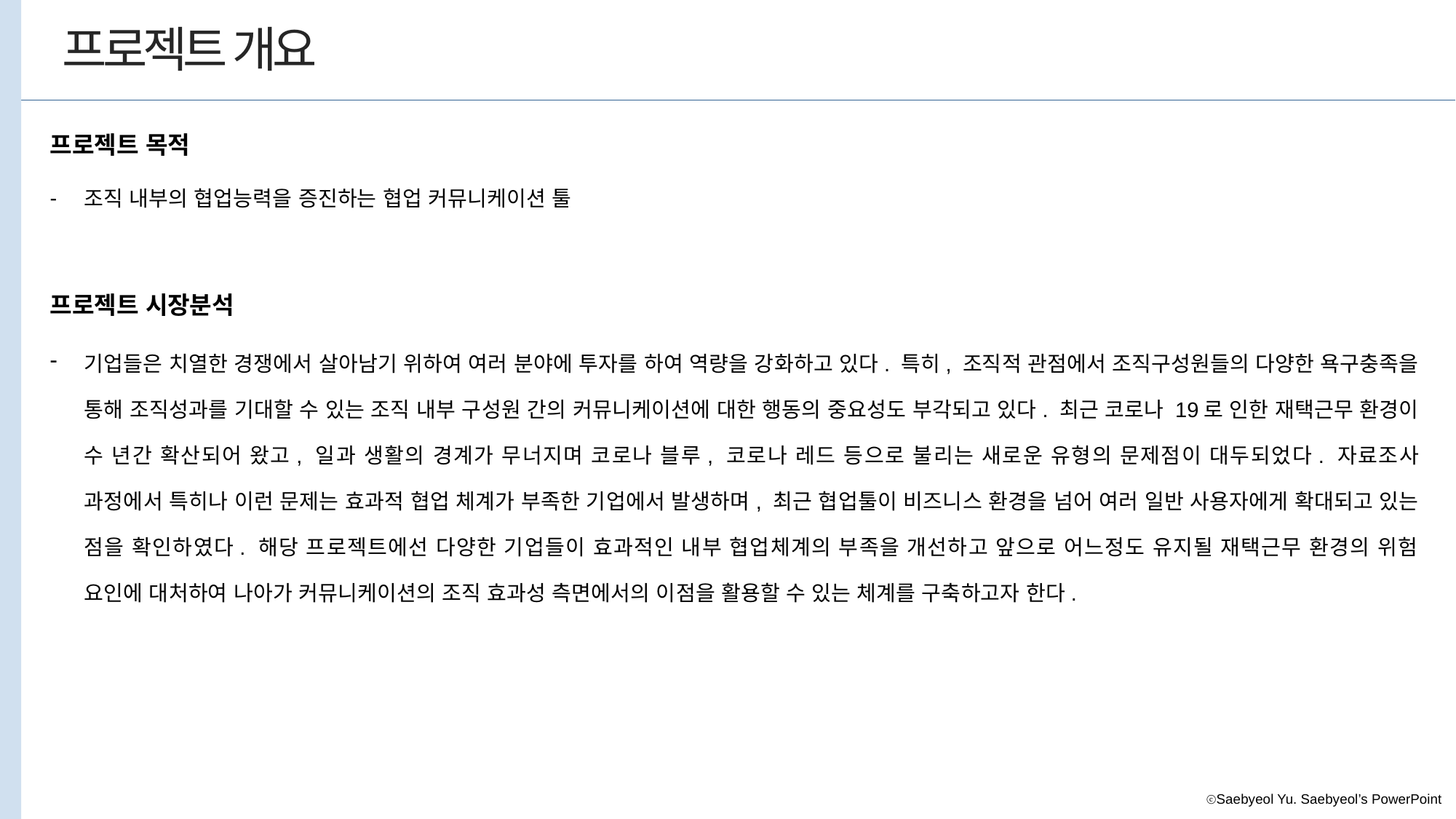

프로젝트 개요
프로젝트 목적
조직 내부의 협업능력을 증진하는 협업 커뮤니케이션 툴
프로젝트 시장분석
기업들은 치열한 경쟁에서 살아남기 위하여 여러 분야에 투자를 하여 역량을 강화하고 있다. 특히, 조직적 관점에서 조직구성원들의 다양한 욕구충족을 통해 조직성과를 기대할 수 있는 조직 내부 구성원 간의 커뮤니케이션에 대한 행동의 중요성도 부각되고 있다. 최근 코로나 19로 인한 재택근무 환경이 수 년간 확산되어 왔고, 일과 생활의 경계가 무너지며 코로나 블루, 코로나 레드 등으로 불리는 새로운 유형의 문제점이 대두되었다. 자료조사 과정에서 특히나 이런 문제는 효과적 협업 체계가 부족한 기업에서 발생하며, 최근 협업툴이 비즈니스 환경을 넘어 여러 일반 사용자에게 확대되고 있는 점을 확인하였다. 해당 프로젝트에선 다양한 기업들이 효과적인 내부 협업체계의 부족을 개선하고 앞으로 어느정도 유지될 재택근무 환경의 위험 요인에 대처하여 나아가 커뮤니케이션의 조직 효과성 측면에서의 이점을 활용할 수 있는 체계를 구축하고자 한다.